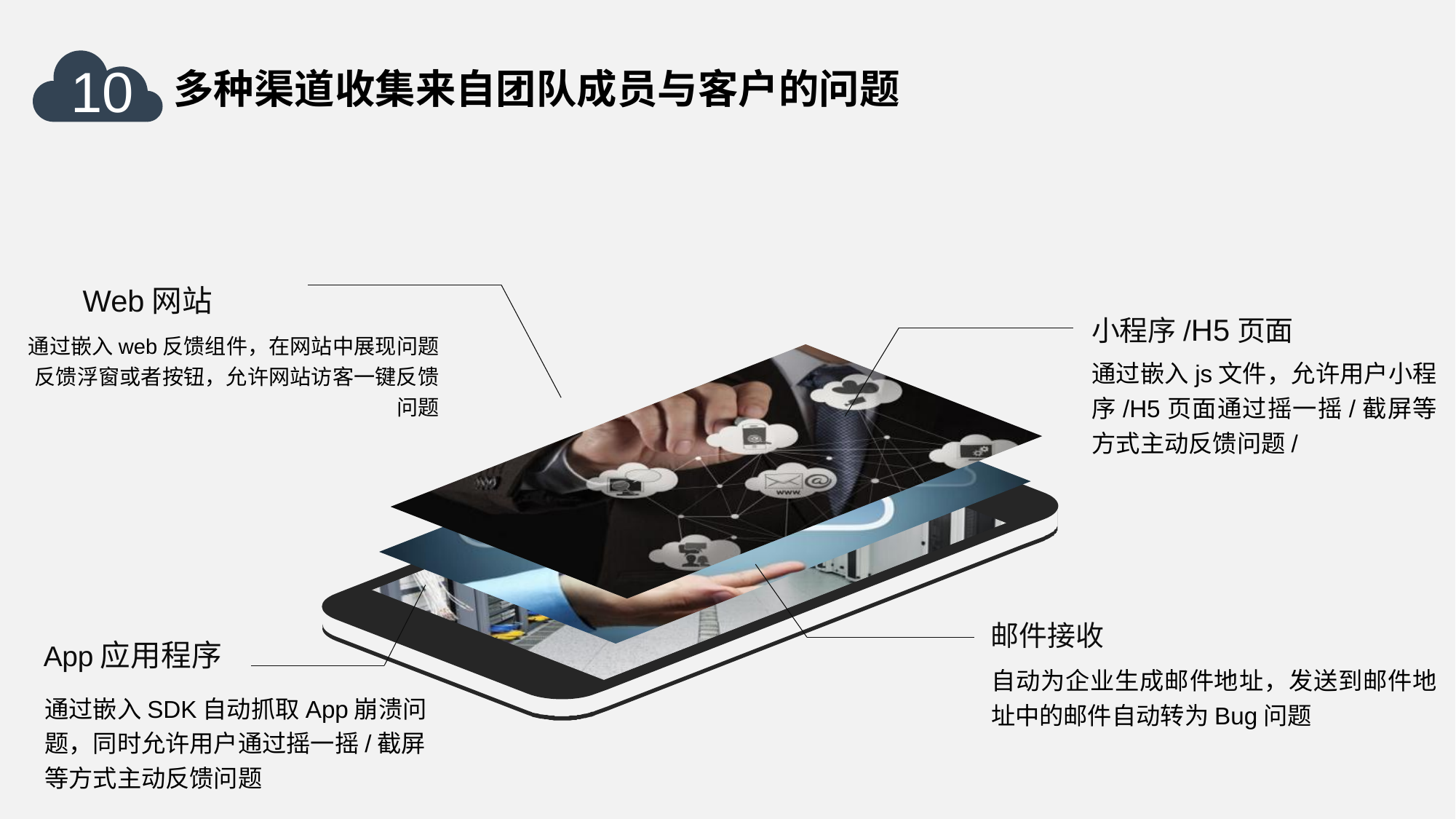

10

多种渠道收集来自团队成员与客户的问题
Web网站
通过嵌入web反馈组件，在网站中展现问题反馈浮窗或者按钮，允许网站访客一键反馈问题
小程序/H5页面
通过嵌入js文件，允许用户小程序/H5页面通过摇一摇/截屏等方式主动反馈问题/

邮件接收
自动为企业生成邮件地址，发送到邮件地址中的邮件自动转为Bug问题
App应用程序
通过嵌入SDK自动抓取App崩溃问题，同时允许用户通过摇一摇/截屏等方式主动反馈问题